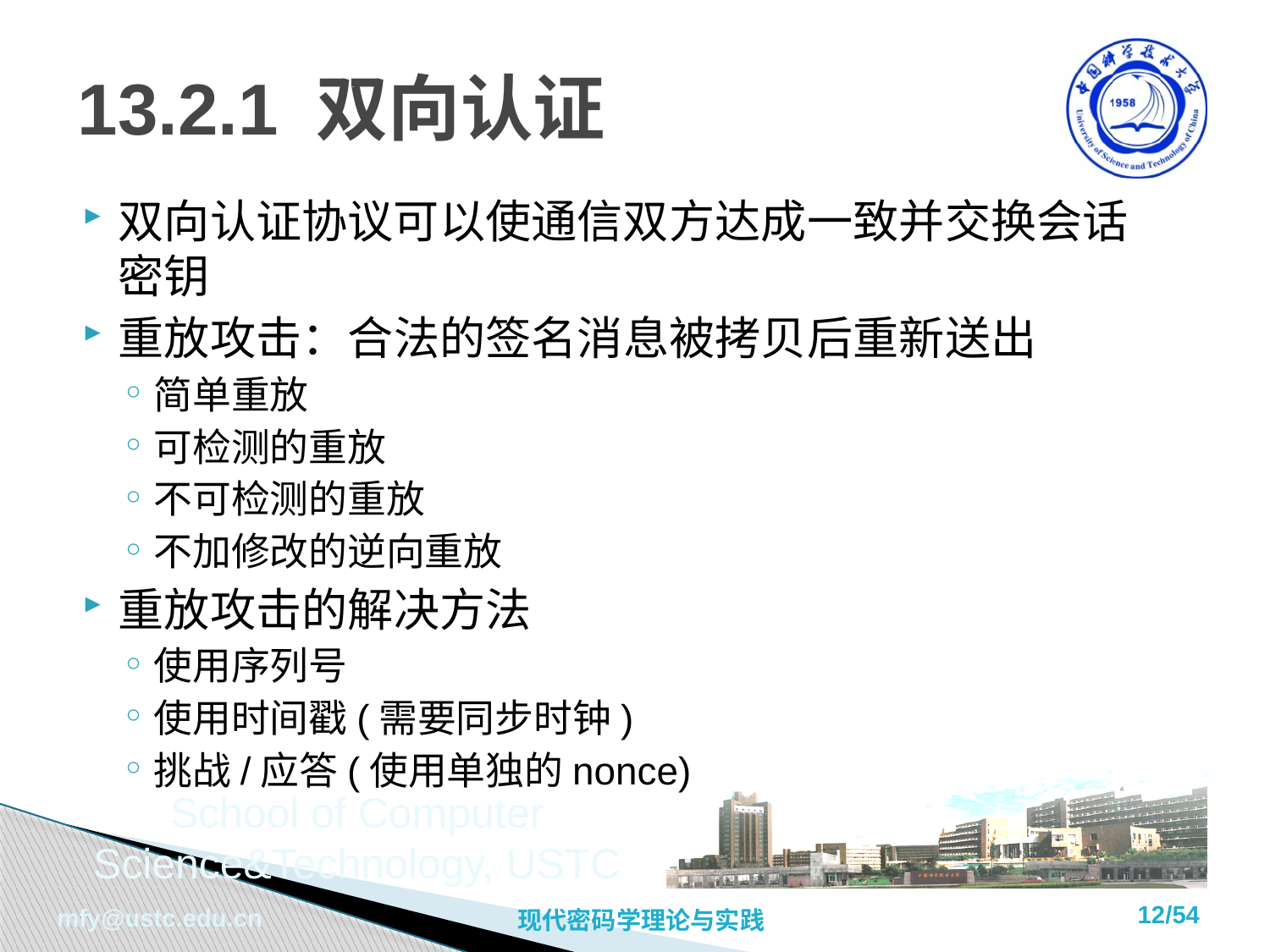

# 13.2.1 双向认证
双向认证协议可以使通信双方达成一致并交换会话密钥
重放攻击：合法的签名消息被拷贝后重新送出
简单重放
可检测的重放
不可检测的重放
不加修改的逆向重放
重放攻击的解决方法
使用序列号
使用时间戳(需要同步时钟)
挑战/应答(使用单独的nonce)